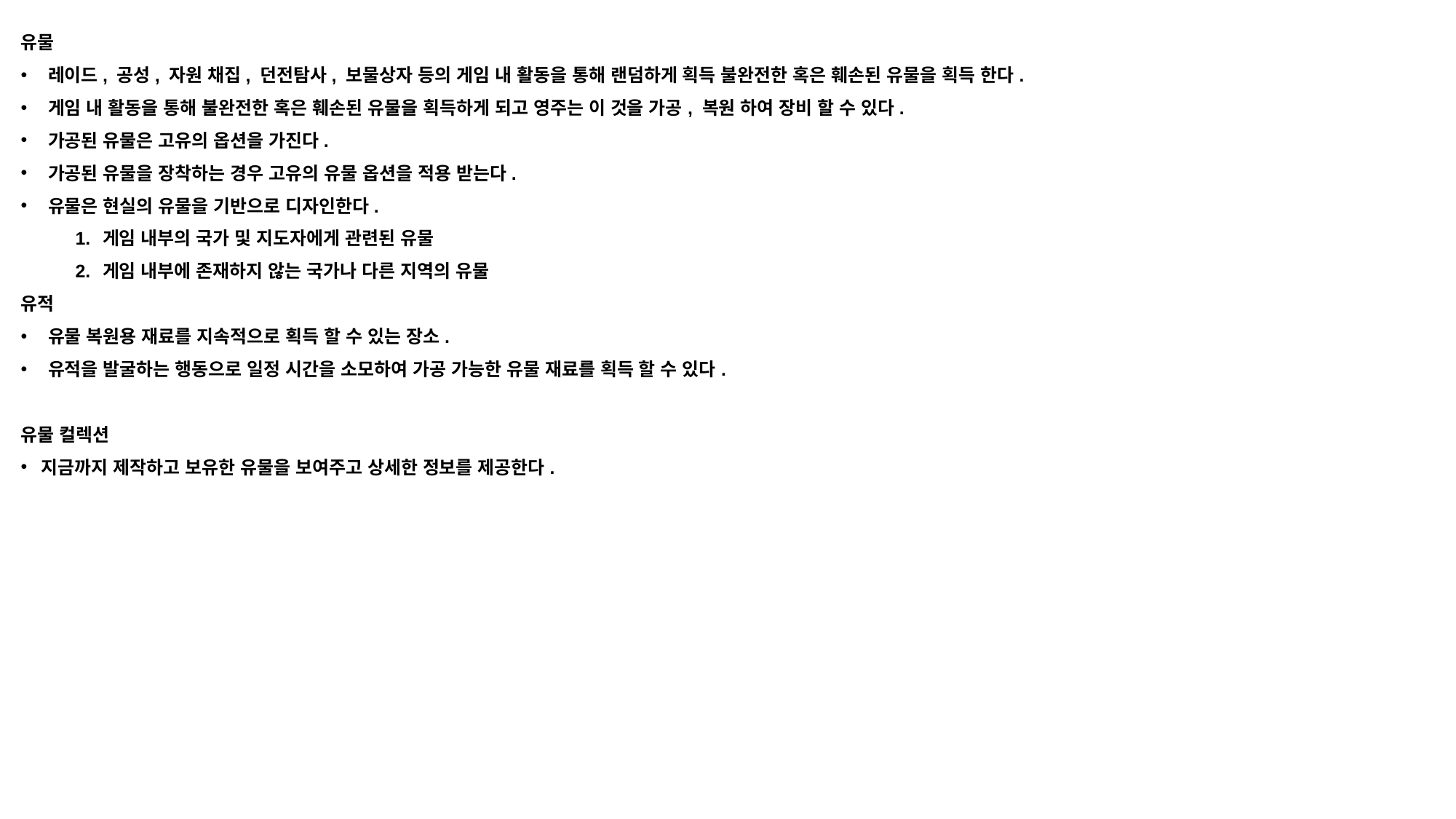

유물
레이드, 공성, 자원 채집, 던전탐사, 보물상자 등의 게임 내 활동을 통해 랜덤하게 획득 불완전한 혹은 훼손된 유물을 획득 한다.
게임 내 활동을 통해 불완전한 혹은 훼손된 유물을 획득하게 되고 영주는 이 것을 가공, 복원 하여 장비 할 수 있다.
가공된 유물은 고유의 옵션을 가진다.
가공된 유물을 장착하는 경우 고유의 유물 옵션을 적용 받는다.
유물은 현실의 유물을 기반으로 디자인한다.
게임 내부의 국가 및 지도자에게 관련된 유물
게임 내부에 존재하지 않는 국가나 다른 지역의 유물
유적
유물 복원용 재료를 지속적으로 획득 할 수 있는 장소.
유적을 발굴하는 행동으로 일정 시간을 소모하여 가공 가능한 유물 재료를 획득 할 수 있다.

유물 컬렉션
지금까지 제작하고 보유한 유물을 보여주고 상세한 정보를 제공한다.